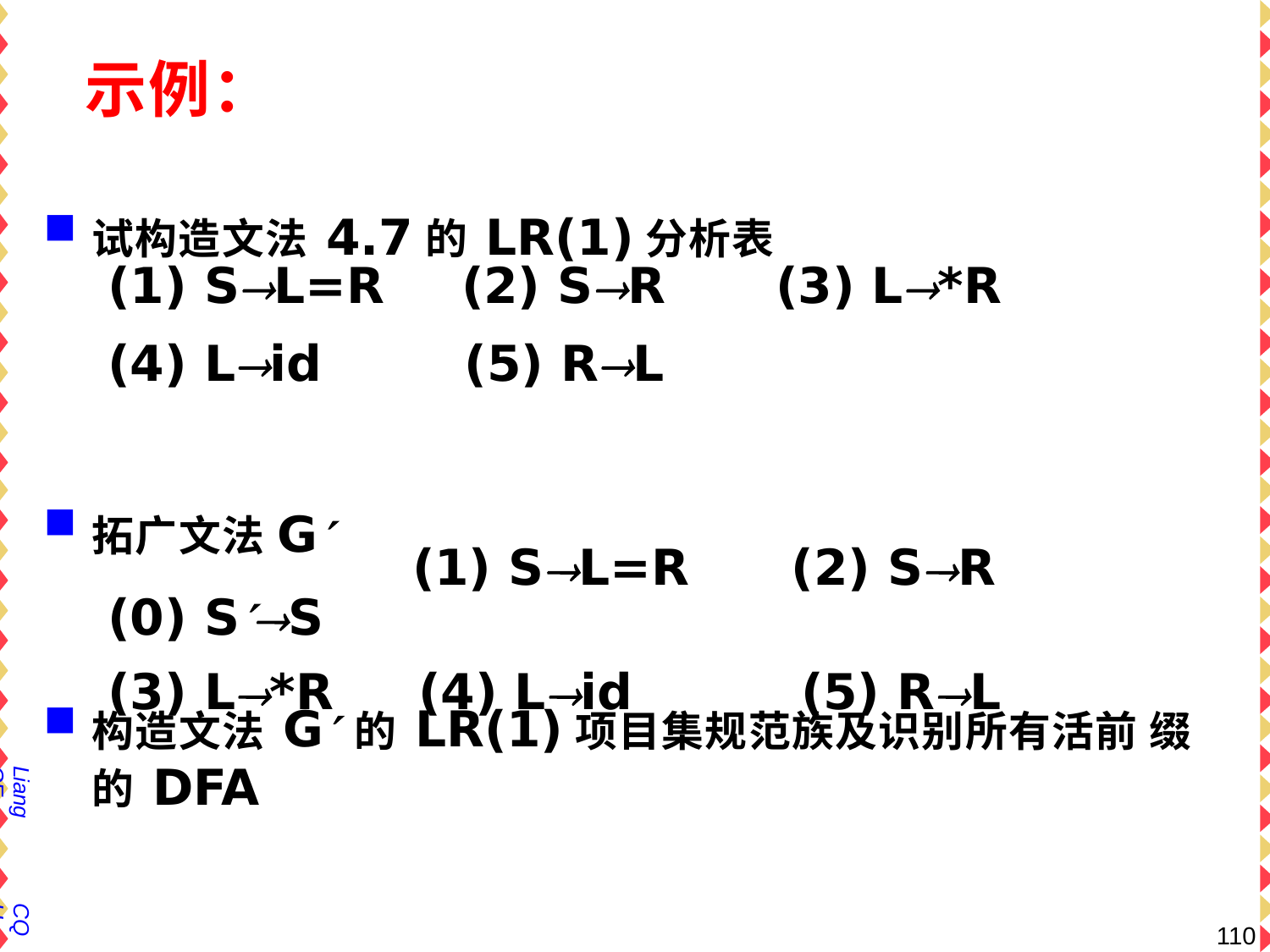

# 示例：
试构造文法4.7的LR(1)分析表
| (1) S→L=R (4) L→id | (2) S→R (5) R→L | (3) L→\*R |
| --- | --- | --- |
| 拓广文法G′ (0) S′→S | (1) S→L=R | (2) S→R |
| (3) L→\*R | (4) L→id | (5) R→L |
构造文法G′的LR(1)项目集规范族及识别所有活前 缀的DFA
Liang GE
CQU
110